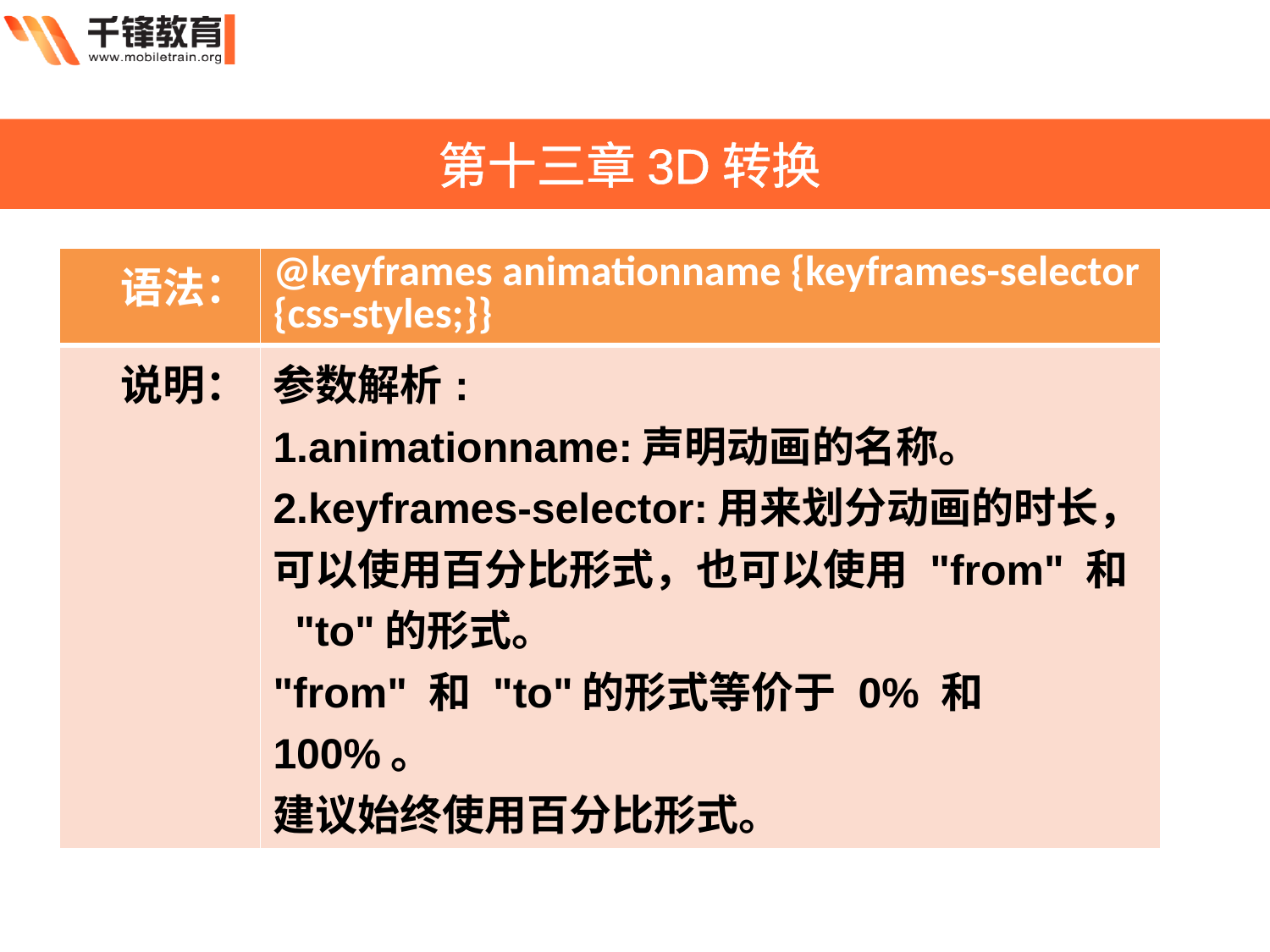

第十三章3D转换
| 语法： | @keyframes animationname {keyframes-selector {css-styles;}} |
| --- | --- |
| 说明： | 参数解析: 1.animationname:声明动画的名称。 2.keyframes-selector:用来划分动画的时长，可以使用百分比形式，也可以使用 "from" 和 "to"的形式。 "from" 和 "to"的形式等价于 0% 和 100%。 建议始终使用百分比形式。 |